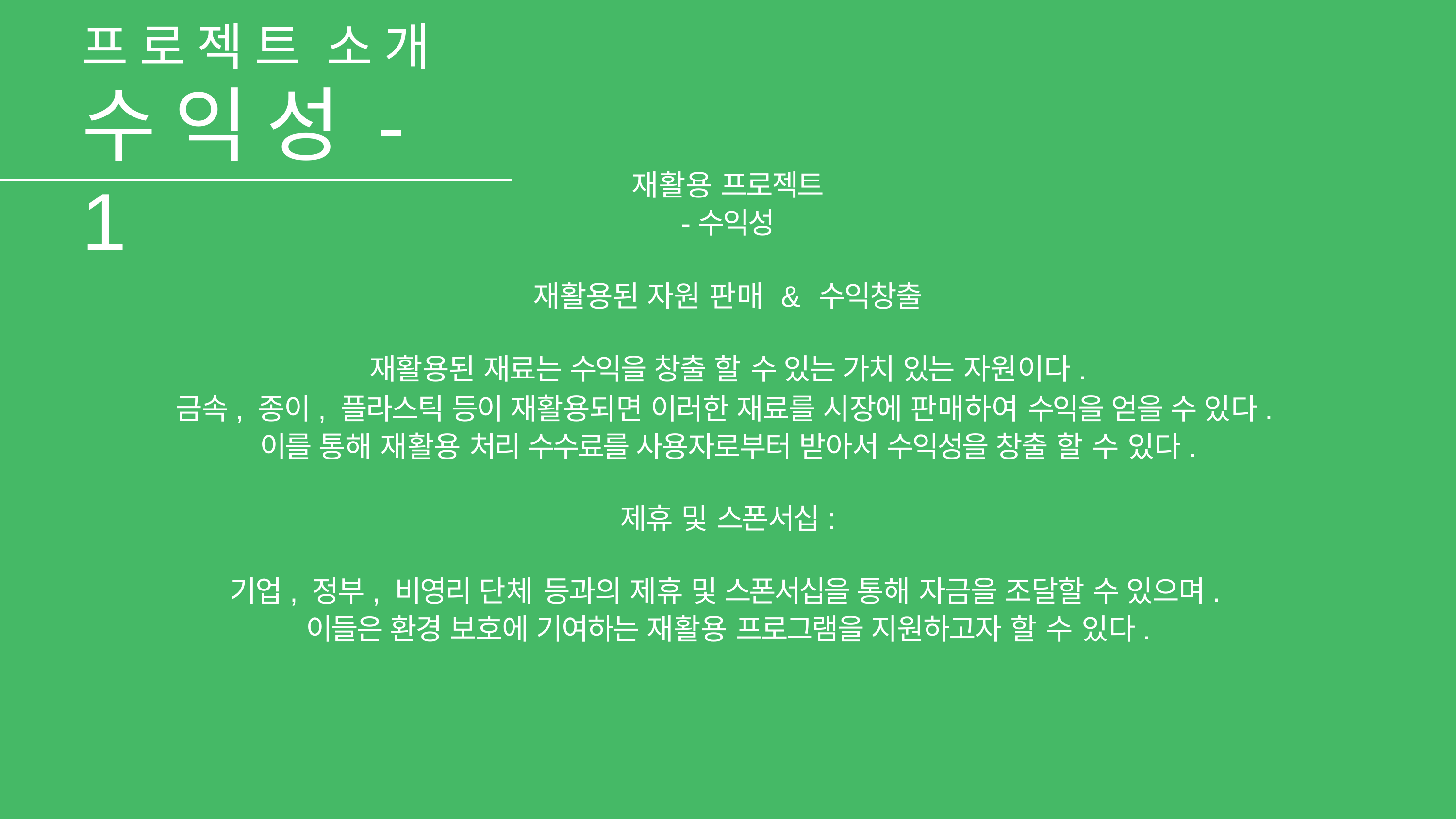

# 프로젝트 소개
수익성-1
재활용 프로젝트
-수익성

재활용된 자원 판매 & 수익창출

재활용된 재료는 수익을 창출 할 수 있는 가치 있는 자원이다.
금속, 종이, 플라스틱 등이 재활용되면 이러한 재료를 시장에 판매하여 수익을 얻을 수 있다.  이를 통해 재활용 처리 수수료를 사용자로부터 받아서 수익성을 창출 할 수 있다.

제휴 및 스폰서십:

기업, 정부, 비영리 단체 등과의 제휴 및 스폰서십을 통해 자금을 조달할 수 있으며.  이들은 환경 보호에 기여하는 재활용 프로그램을 지원하고자 할 수 있다.